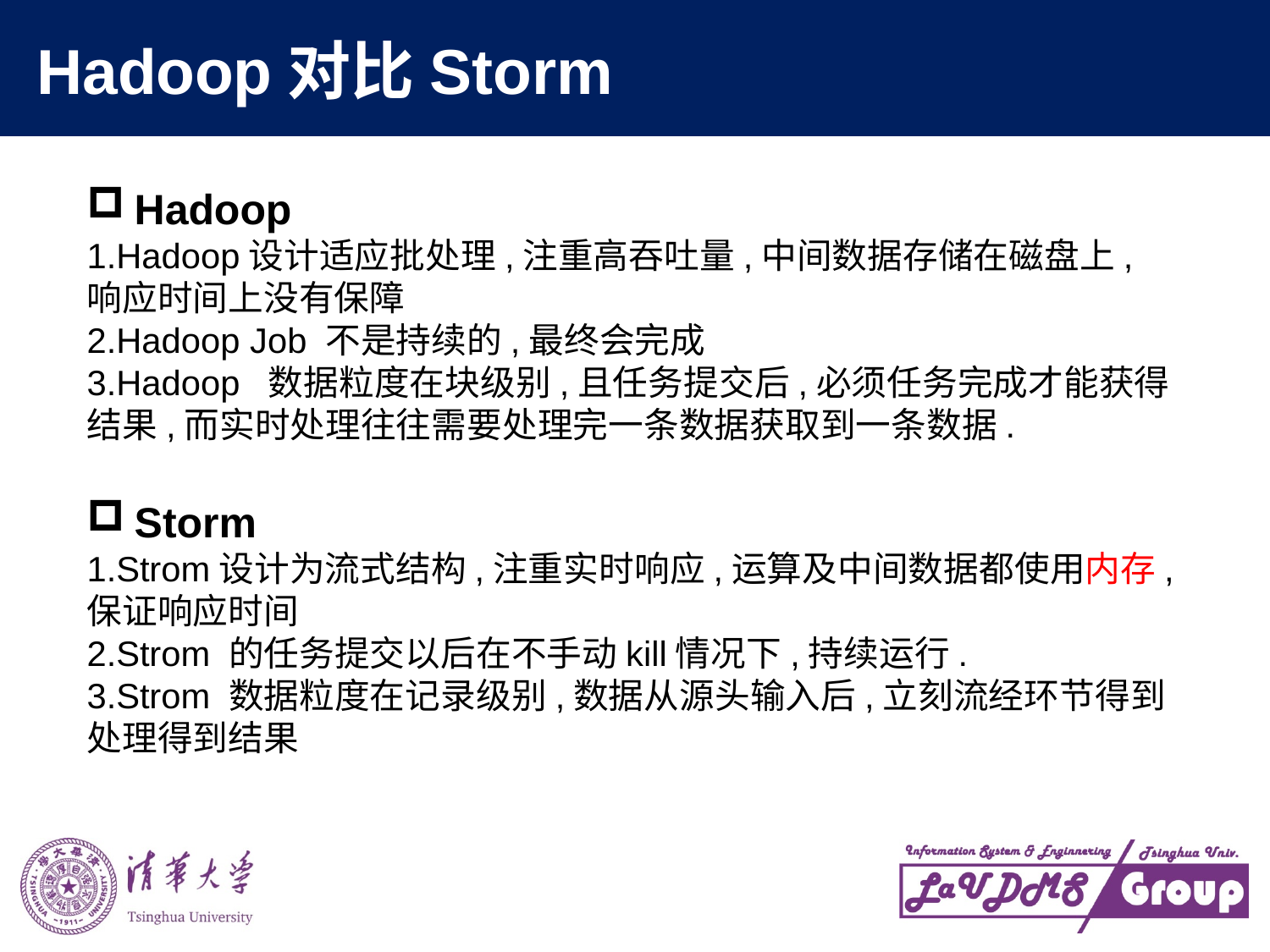

# Hadoop对比Storm
Hadoop
1.Hadoop设计适应批处理,注重高吞吐量,中间数据存储在磁盘上,响应时间上没有保障
2.Hadoop Job 不是持续的,最终会完成
3.Hadoop  数据粒度在块级别,且任务提交后,必须任务完成才能获得结果,而实时处理往往需要处理完一条数据获取到一条数据.

Storm
1.Strom设计为流式结构,注重实时响应,运算及中间数据都使用内存,保证响应时间
2.Strom 的任务提交以后在不手动kill情况下,持续运行.
3.Strom 数据粒度在记录级别,数据从源头输入后,立刻流经环节得到处理得到结果